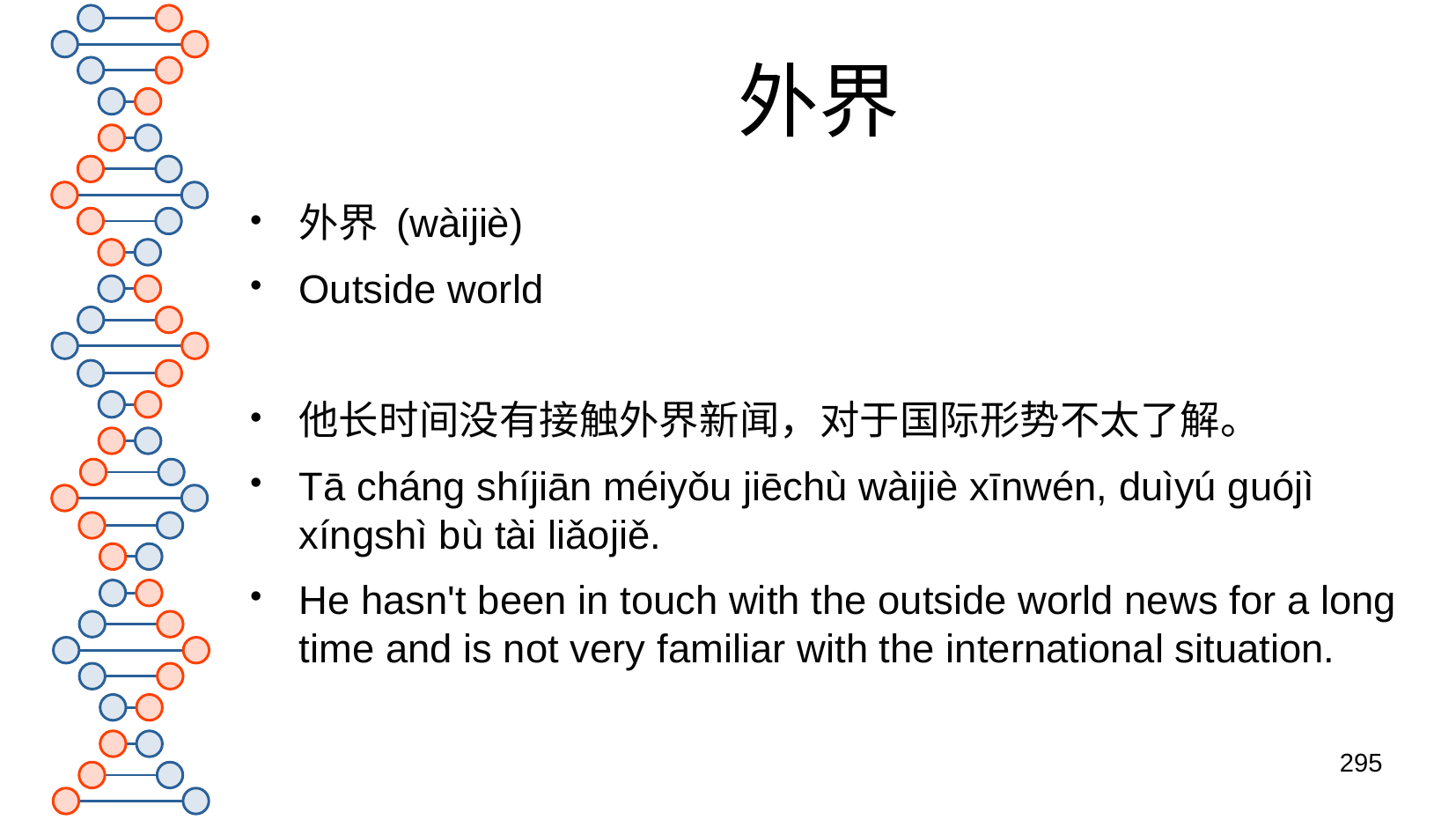

# 外界
外界 (wàijiè)
Outside world

他长时间没有接触外界新闻，对于国际形势不太了解。
Tā cháng shíjiān méiyǒu jiēchù wàijiè xīnwén, duìyú guójì xíngshì bù tài liǎojiě.
He hasn't been in touch with the outside world news for a long time and is not very familiar with the international situation.

295